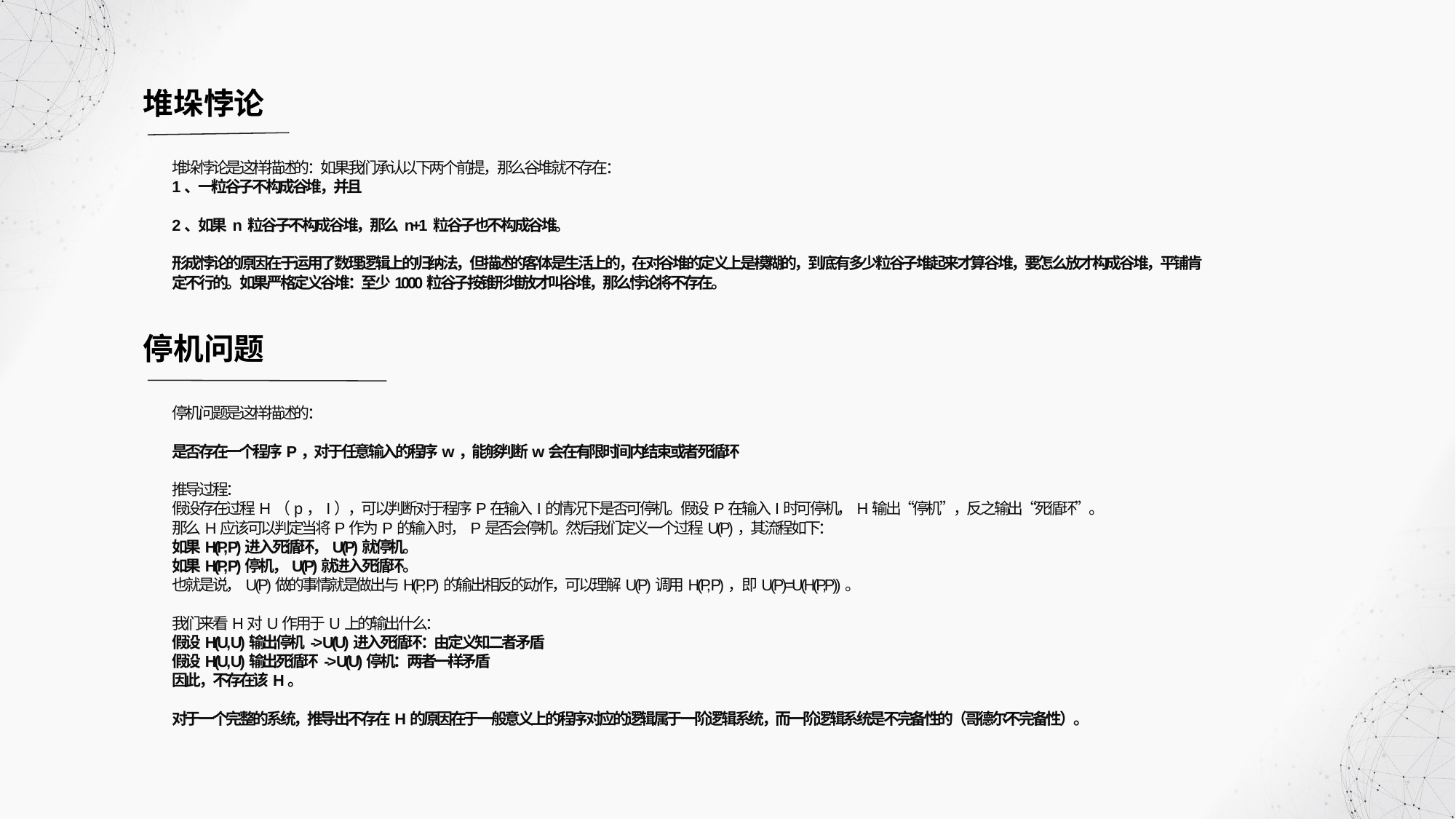

堆垛悖论
堆垛悖论是这样描述的：如果我们承认以下两个前提，那么谷堆就不存在：
1、一粒谷子不构成谷堆，并且
2、如果 n 粒谷子不构成谷堆，那么 n+1 粒谷子也不构成谷堆。

形成悖论的原因在于运用了数理逻辑上的归纳法，但描述的客体是生活上的，在对谷堆的定义上是模糊的，到底有多少粒谷子堆起来才算谷堆，要怎么放才构成谷堆，平铺肯定不行的。如果严格定义谷堆：至少1000粒谷子按锥形堆放才叫谷堆，那么悖论将不存在。
停机问题
停机问题是这样描述的：

是否存在一个程序P，对于任意输入的程序w，能够判断w会在有限时间内结束或者死循环

推导过程：
假设存在过程H（p，I），可以判断对于程序P在输入I的情况下是否可停机。假设P在输入I时可停机，H输出“停机”，反之输出“死循环”。
那么H应该可以判定当将P作为P的输入时，P是否会停机。然后我们定义一个过程U(P)，其流程如下：
如果H(P, P)进入死循环，U(P)就停机。
如果H(P, P)停机，U(P)就进入死循环。
也就是说，U(P)做的事情就是做出与H(P, P)的输出相反的动作，可以理解U(P)调用H(P, P)，即U(P)=U(H(P,P))。

我们来看H对U作用于U上的输出什么：
假设H(U, U)输出停机 -> U(U)进入死循环：由定义知二者矛盾
假设H(U, U)输出死循环 -> U(U)停机：两者一样矛盾
因此，不存在该H。

对于一个完整的系统，推导出不存在H的原因在于一般意义上的程序对应的逻辑属于一阶逻辑系统，而一阶逻辑系统是不完备性的（哥德尔不完备性）。